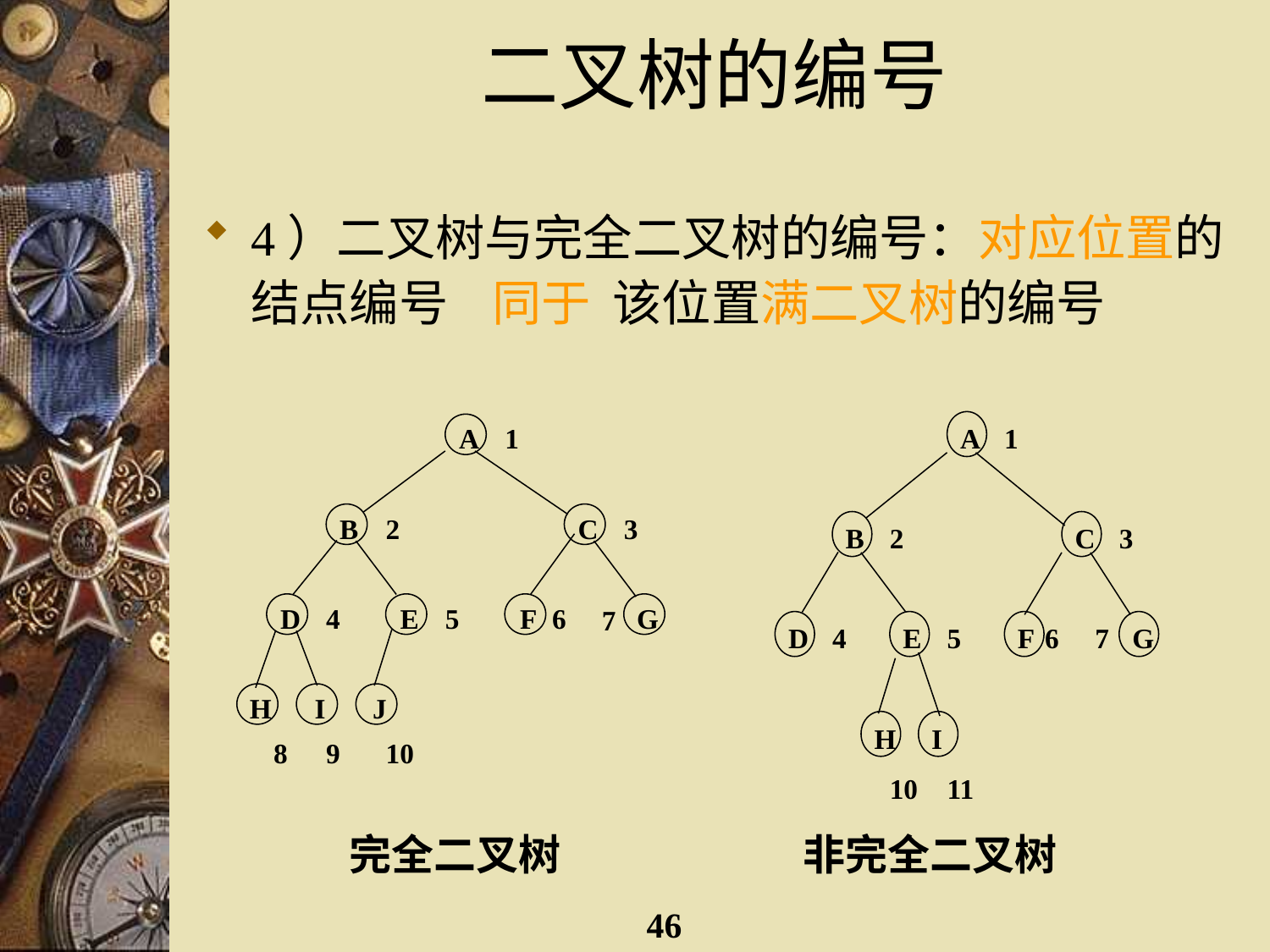

# 二叉树的编号
4）二叉树与完全二叉树的编号：对应位置的结点编号    同于  该位置满二叉树的编号
 A
1

 B
2
 C
3

 D
4
 E
5
 F
6
7
 G

 H
 I

10
11
A

1

 B

2
C

3

D

4
E

5
F

6
G

7

H

I

J

 8
9
10
完全二叉树
非完全二叉树